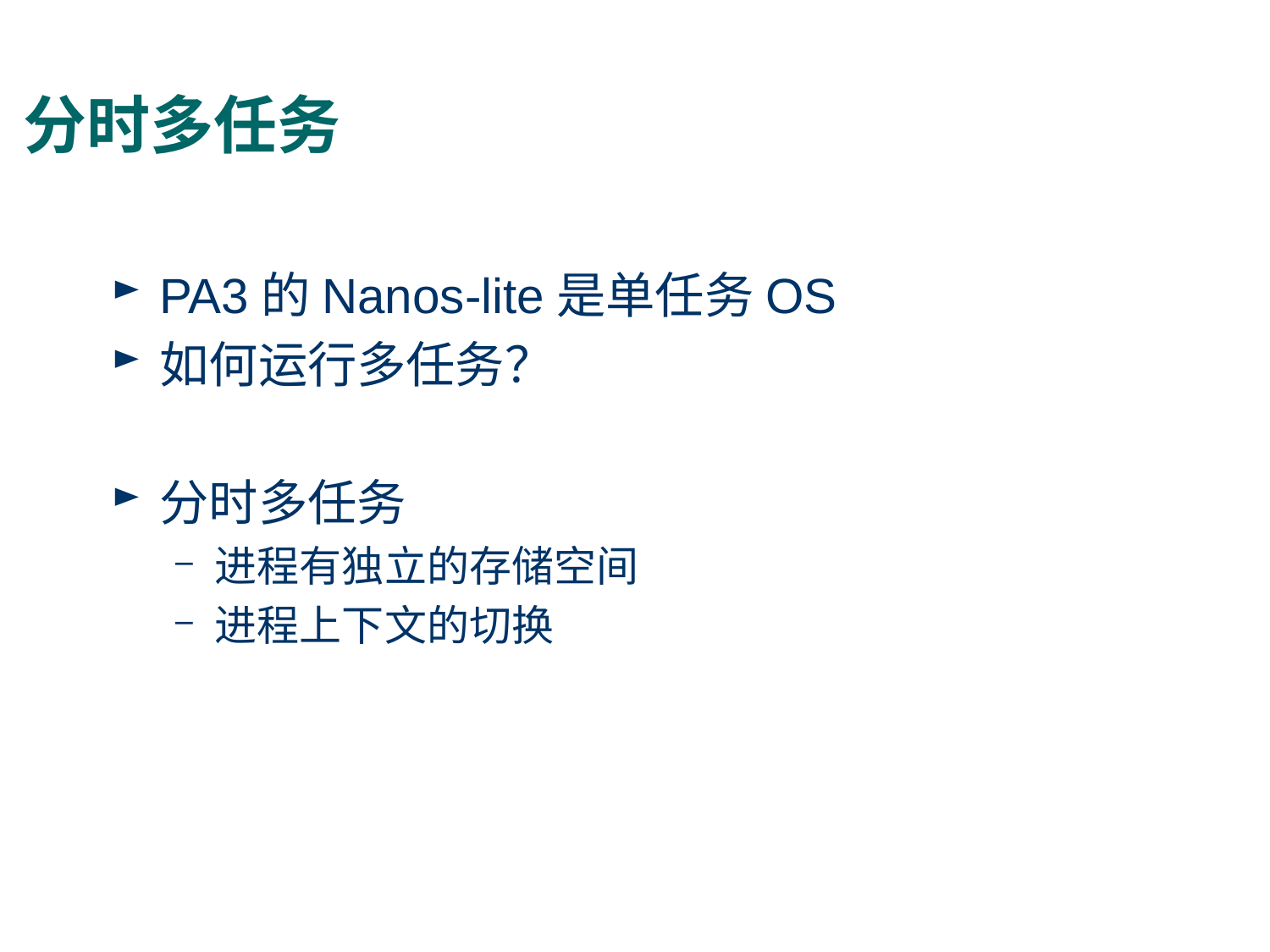

# 分时多任务
PA3的Nanos-lite是单任务OS
如何运行多任务？

分时多任务
进程有独立的存储空间
进程上下文的切换